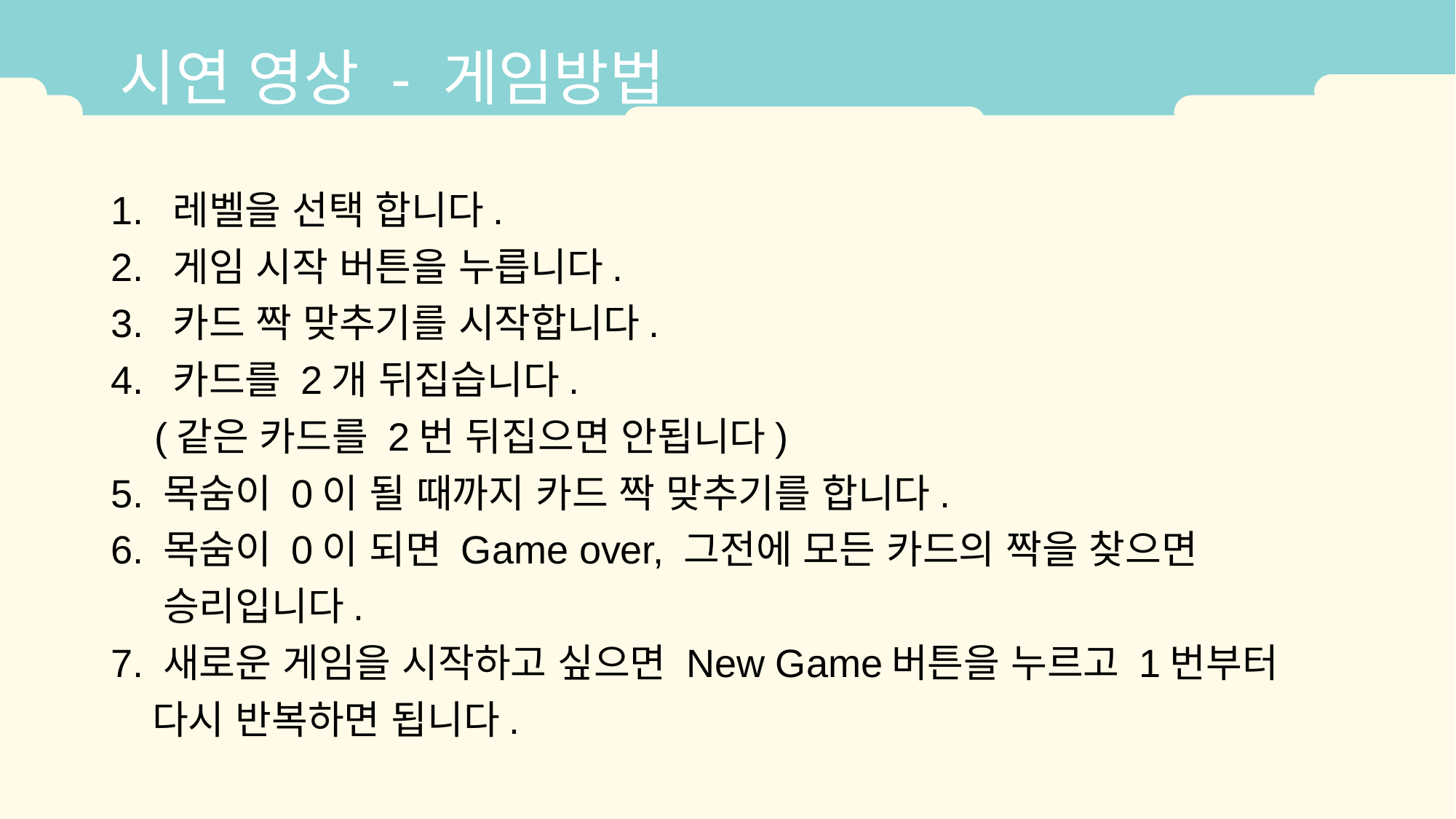

시연 영상 - 게임방법
레벨을 선택 합니다.
게임 시작 버튼을 누릅니다.
카드 짝 맞추기를 시작합니다.
카드를 2개 뒤집습니다.
    (같은 카드를 2번 뒤집으면 안됩니다)
5. 목숨이 0이 될 때까지 카드 짝 맞추기를 합니다.
6. 목숨이 0이 되면 Game over, 그전에 모든 카드의 짝을 찾으면
    승리입니다.
7. 새로운 게임을 시작하고 싶으면 New Game버튼을 누르고 1번부터
   다시 반복하면 됩니다.